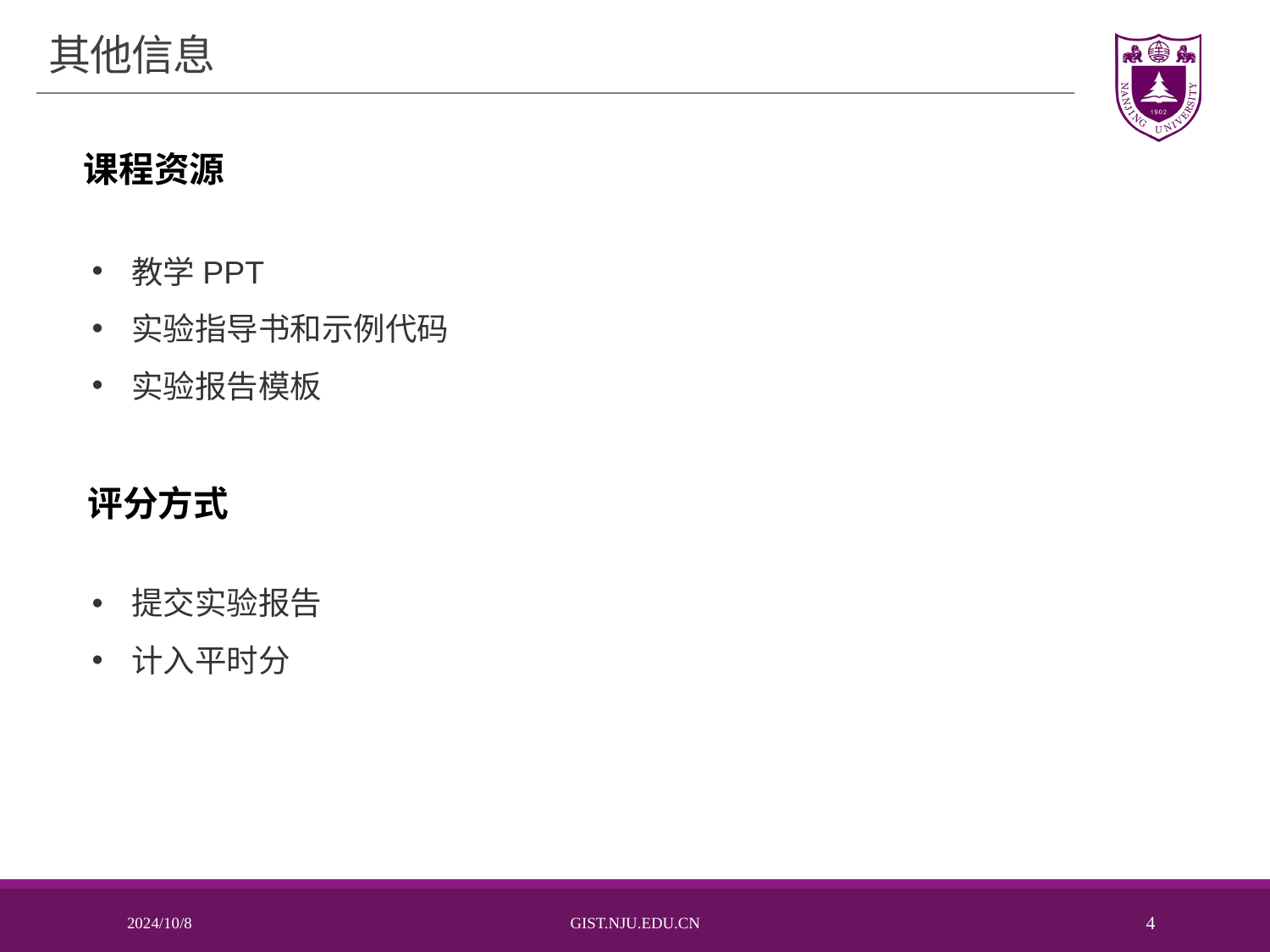

# 其他信息
课程资源
教学PPT
实验指导书和示例代码
实验报告模板
评分方式
提交实验报告
计入平时分
2024/10/8
Gist.nju.edu.cn
4